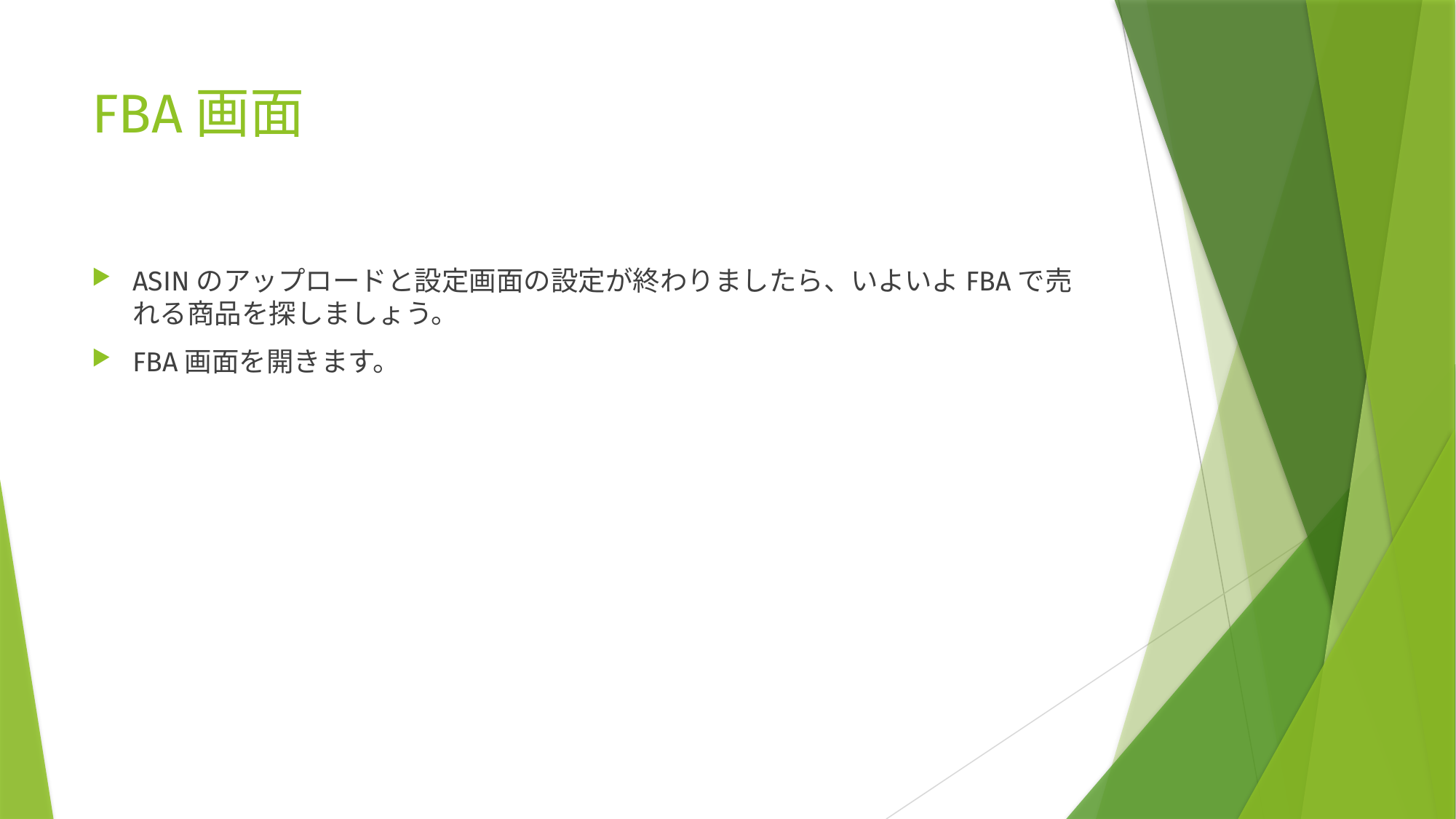

# FBA画面
ASINのアップロードと設定画面の設定が終わりましたら、いよいよFBAで売れる商品を探しましょう。
FBA画面を開きます。